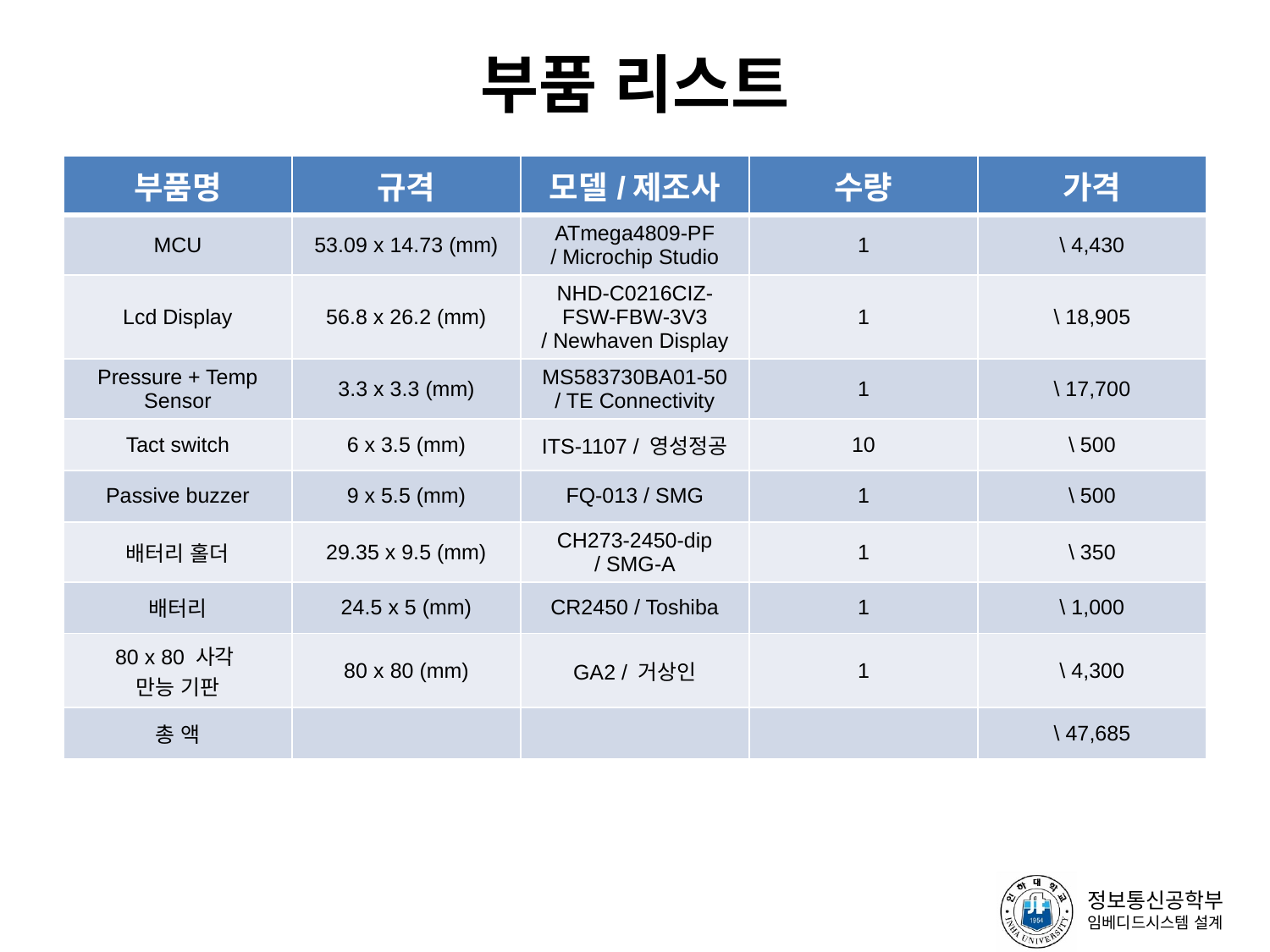

# 부품 리스트
| 부품명 | 규격 | 모델/제조사 | 수량 | 가격 |
| --- | --- | --- | --- | --- |
| MCU | 53.09 x 14.73 (mm) | ATmega4809-PF / Microchip Studio | 1 | \ 4,430 |
| Lcd Display | 56.8 x 26.2 (mm) | NHD-C0216CIZ-FSW-FBW-3V3 / Newhaven Display | 1 | \ 18,905 |
| Pressure + Temp Sensor | 3.3 x 3.3 (mm) | MS583730BA01-50 / TE Connectivity | 1 | \ 17,700 |
| Tact switch | 6 x 3.5 (mm) | ITS-1107 / 영성정공 | 10 | \ 500 |
| Passive buzzer | 9 x 5.5 (mm) | FQ-013 / SMG | 1 | \ 500 |
| 배터리 홀더 | 29.35 x 9.5 (mm) | CH273-2450-dip / SMG-A | 1 | \ 350 |
| 배터리 | 24.5 x 5 (mm) | CR2450 / Toshiba | 1 | \ 1,000 |
| 80 x 80 사각 만능 기판 | 80 x 80 (mm) | GA2 / 거상인 | 1 | \ 4,300 |
| 총 액 |  |  |  | \ 47,685 |